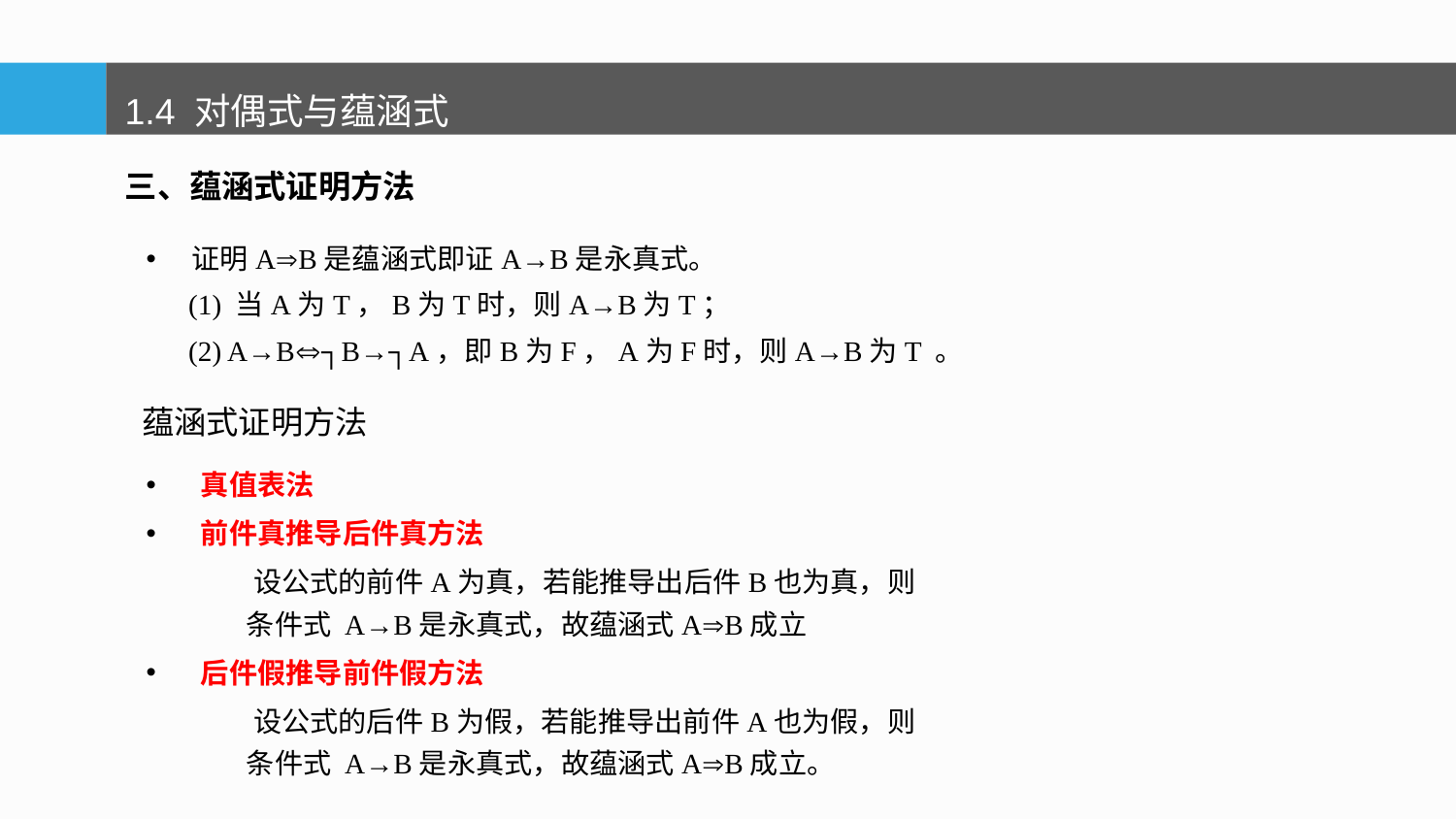

1.4 对偶式与蕴涵式

三、蕴涵式证明方法
证明A⇒B是蕴涵式即证A→B是永真式。
      (1) 当A为T，B为T时，则A→B为T；
      (2) A→B⇔┐B→┐A，即B为F，A为F时，则A→B为T 。

蕴涵式证明方法
真值表法
前件真推导后件真方法
    设公式的前件A为真，若能推导出后件B也为真，则
    条件式 A→B是永真式，故蕴涵式A⇒B成立
后件假推导前件假方法
    设公式的后件B为假，若能推导出前件A也为假，则
    条件式 A→B是永真式，故蕴涵式A⇒B成立。